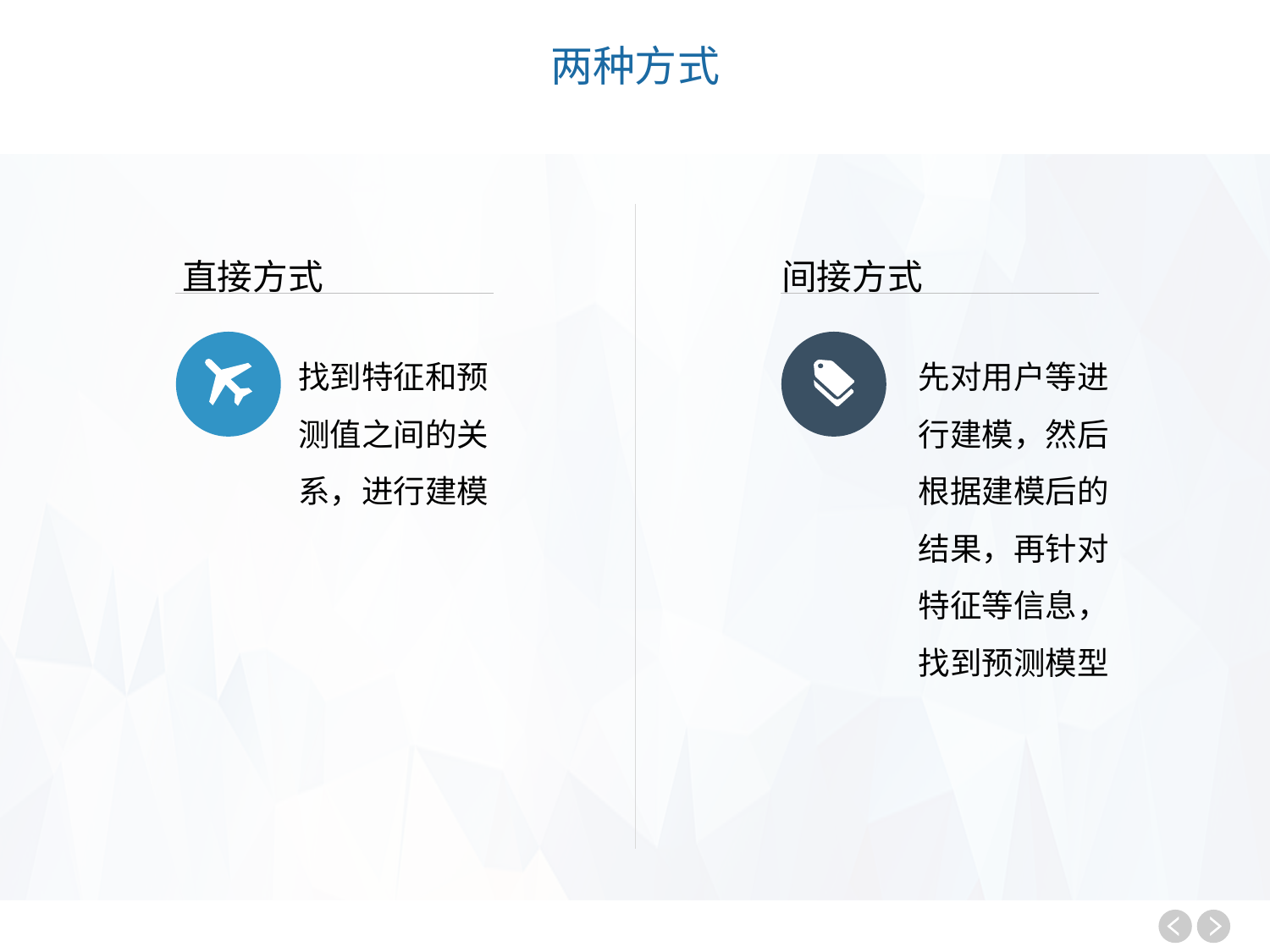

两种方式

直接方式
间接方式

找到特征和预测值之间的关系，进行建模

先对用户等进行建模，然后根据建模后的结果，再针对特征等信息，找到预测模型